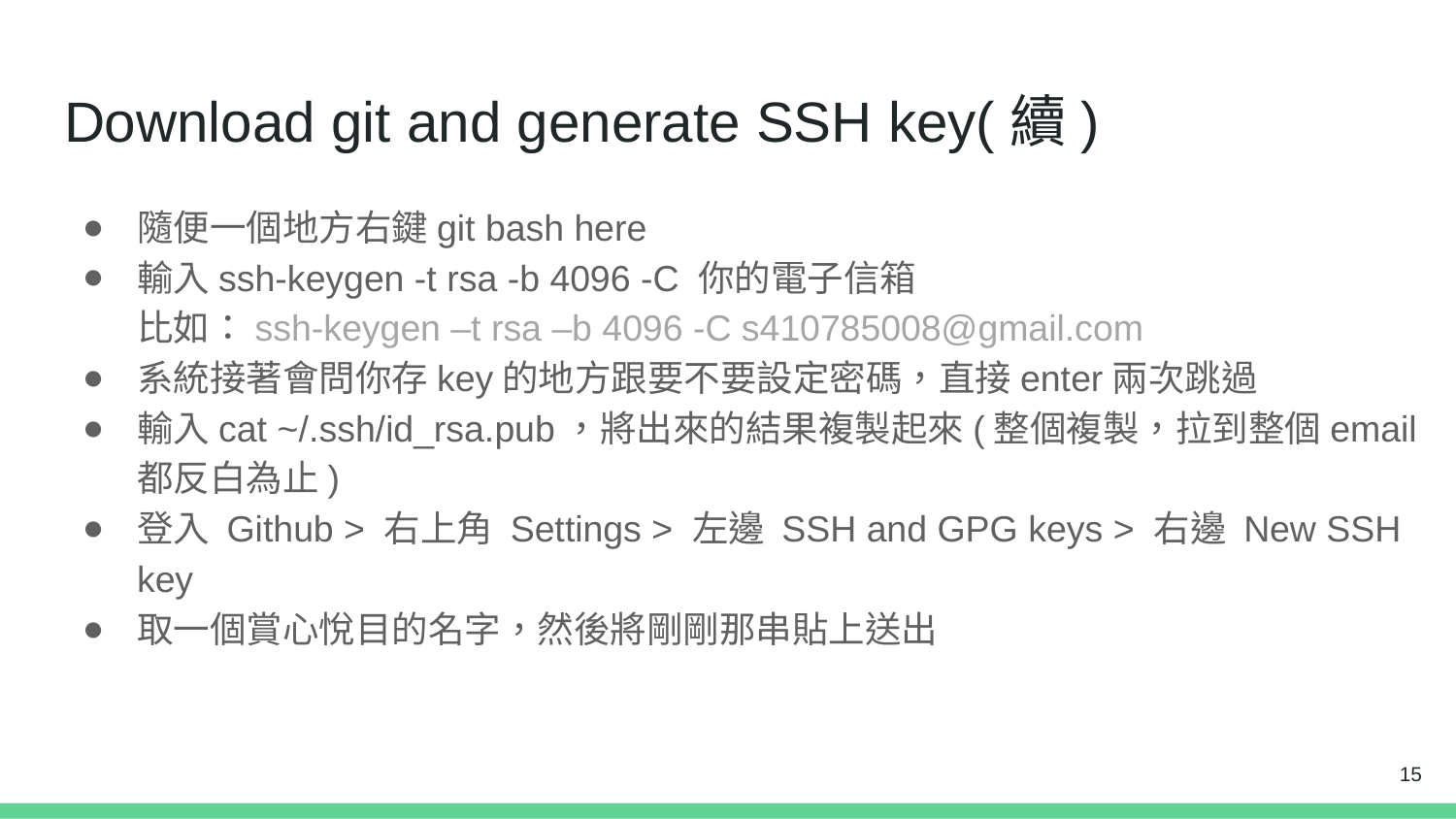

# Download git and generate SSH key(續)
隨便一個地方右鍵git bash here
輸入ssh-keygen -t rsa -b 4096 -C 你的電子信箱
比如：ssh-keygen –t rsa –b 4096 -C s410785008@gmail.com
系統接著會問你存key的地方跟要不要設定密碼，直接enter兩次跳過
輸入cat ~/.ssh/id_rsa.pub，將出來的結果複製起來(整個複製，拉到整個email都反白為止)
登入 Github > 右上角 Settings > 左邊 SSH and GPG keys > 右邊 New SSH key
取一個賞心悅目的名字，然後將剛剛那串貼上送出

15